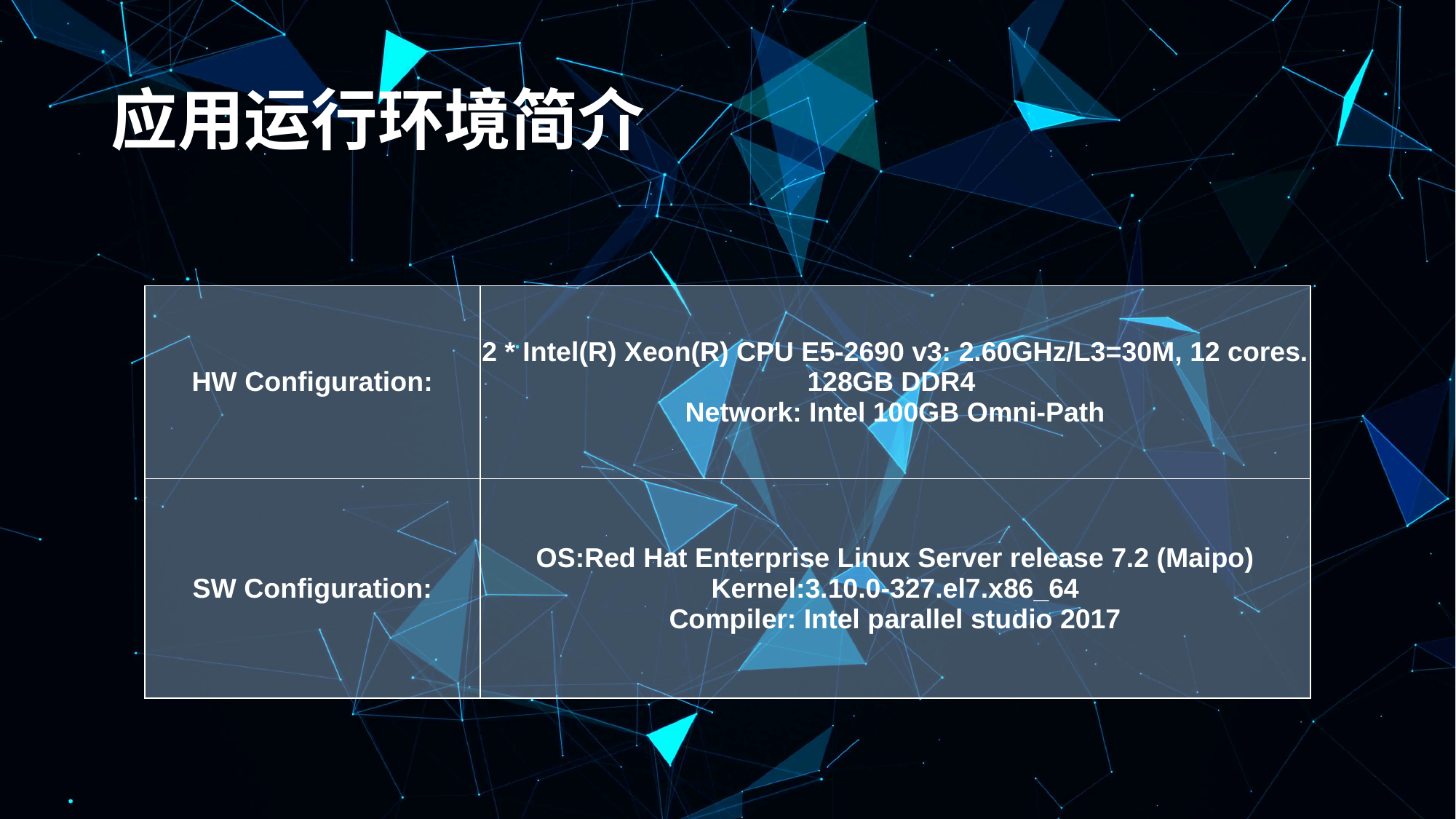

# 应用运行环境简介
| HW Configuration: | 2 \* Intel(R) Xeon(R) CPU E5-2690 v3: 2.60GHz/L3=30M, 12 cores. 128GB DDR4 Network: Intel 100GB Omni-Path |
| --- | --- |
| SW Configuration: | OS:Red Hat Enterprise Linux Server release 7.2 (Maipo) Kernel:3.10.0-327.el7.x86\_64 Compiler: Intel parallel studio 2017 |